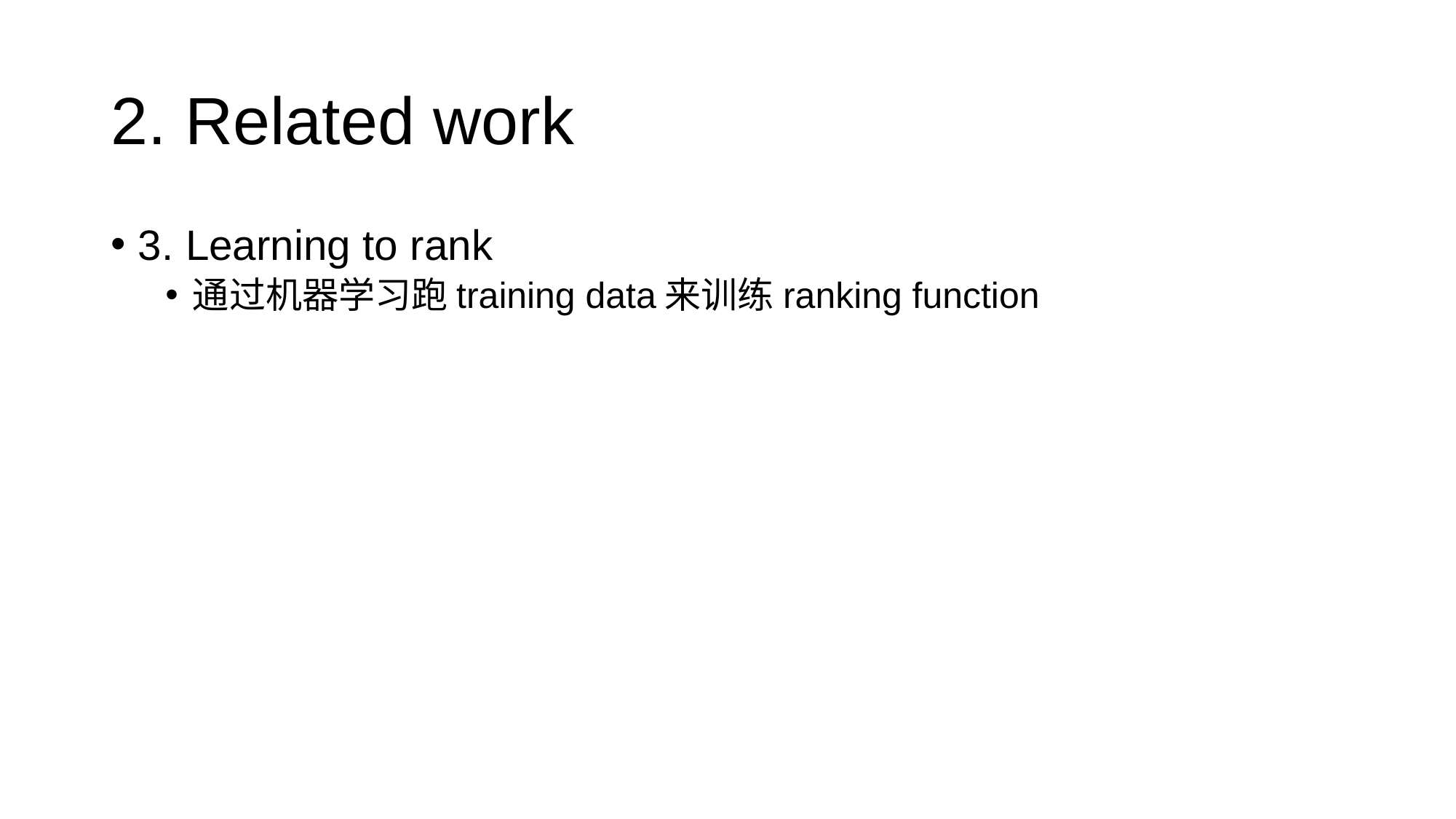

# 2. Related work
3. Learning to rank
通过机器学习跑training data来训练ranking function